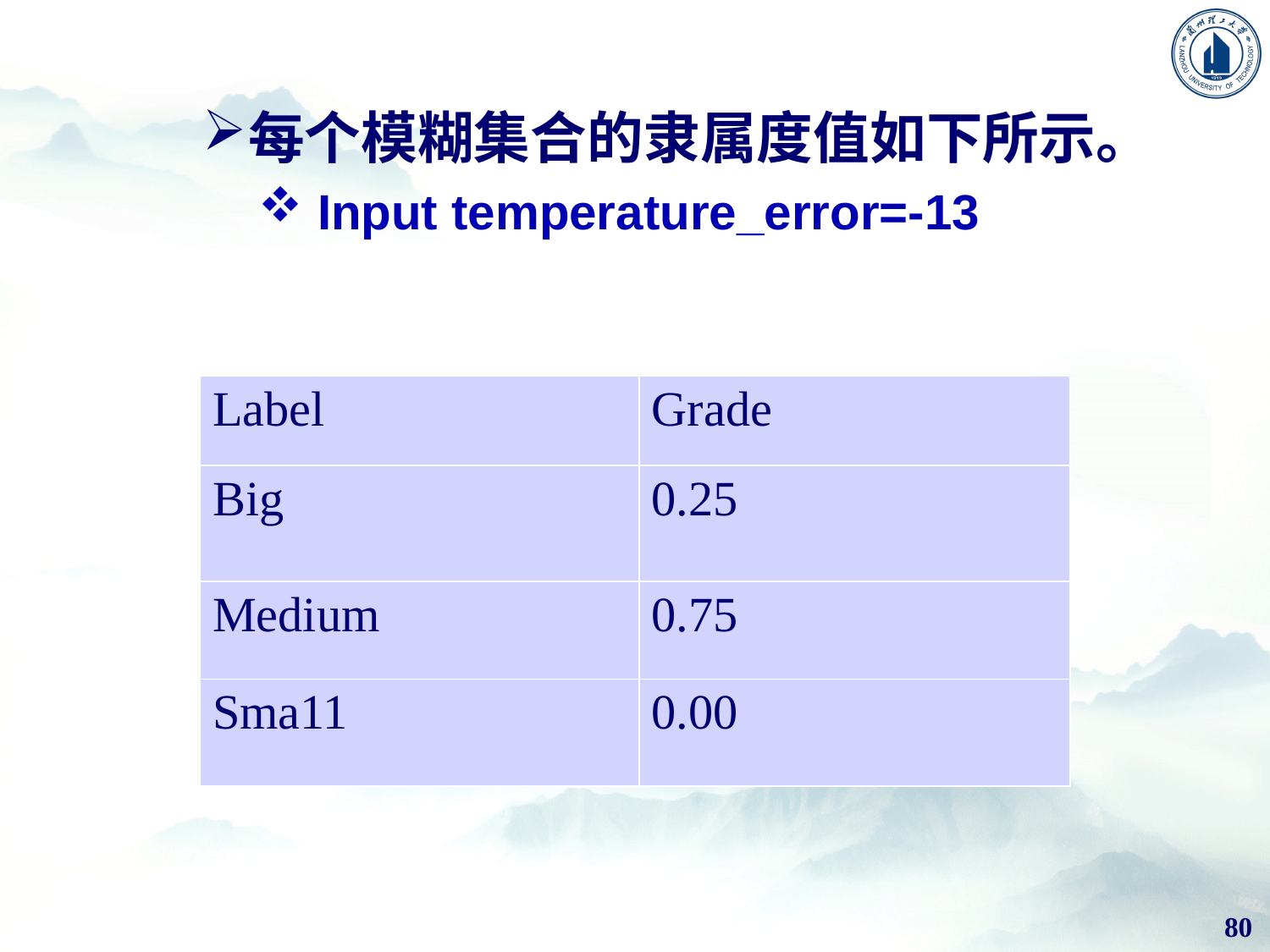

每个模糊集合的隶属度值如下所示。
 Input temperature_error=-13
| Label | Grade |
| --- | --- |
| Big | 0.25 |
| Medium | 0.75 |
| Sma11 | 0.00 |
80